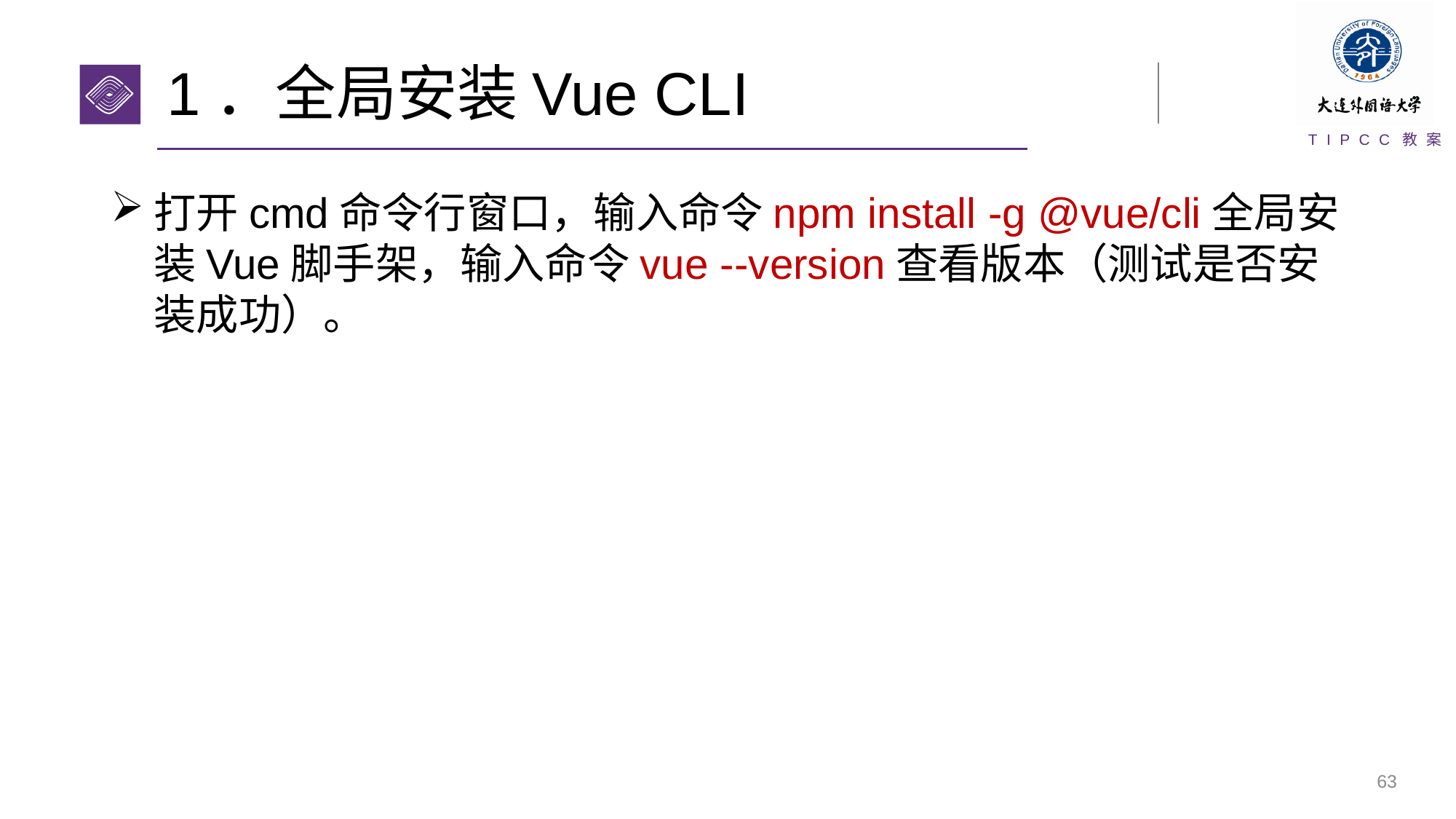

# 1．全局安装Vue CLI
打开cmd命令行窗口，输入命令npm install -g @vue/cli全局安装Vue脚手架，输入命令vue --version查看版本（测试是否安装成功）。
63